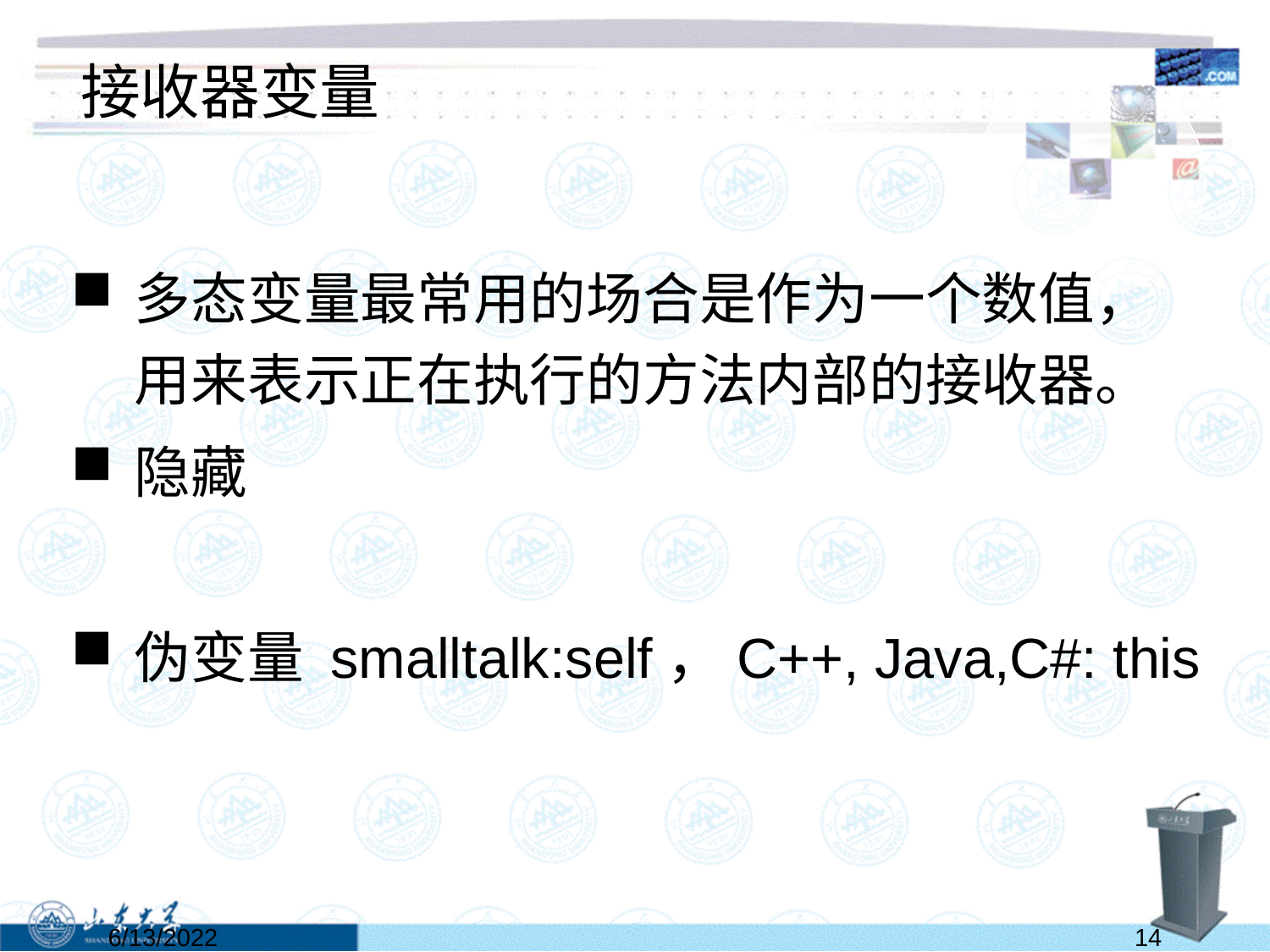

# 接收器变量
多态变量最常用的场合是作为一个数值，用来表示正在执行的方法内部的接收器。
隐藏

伪变量 smalltalk:self，C++, Java,C#: this
6/13/2022
14